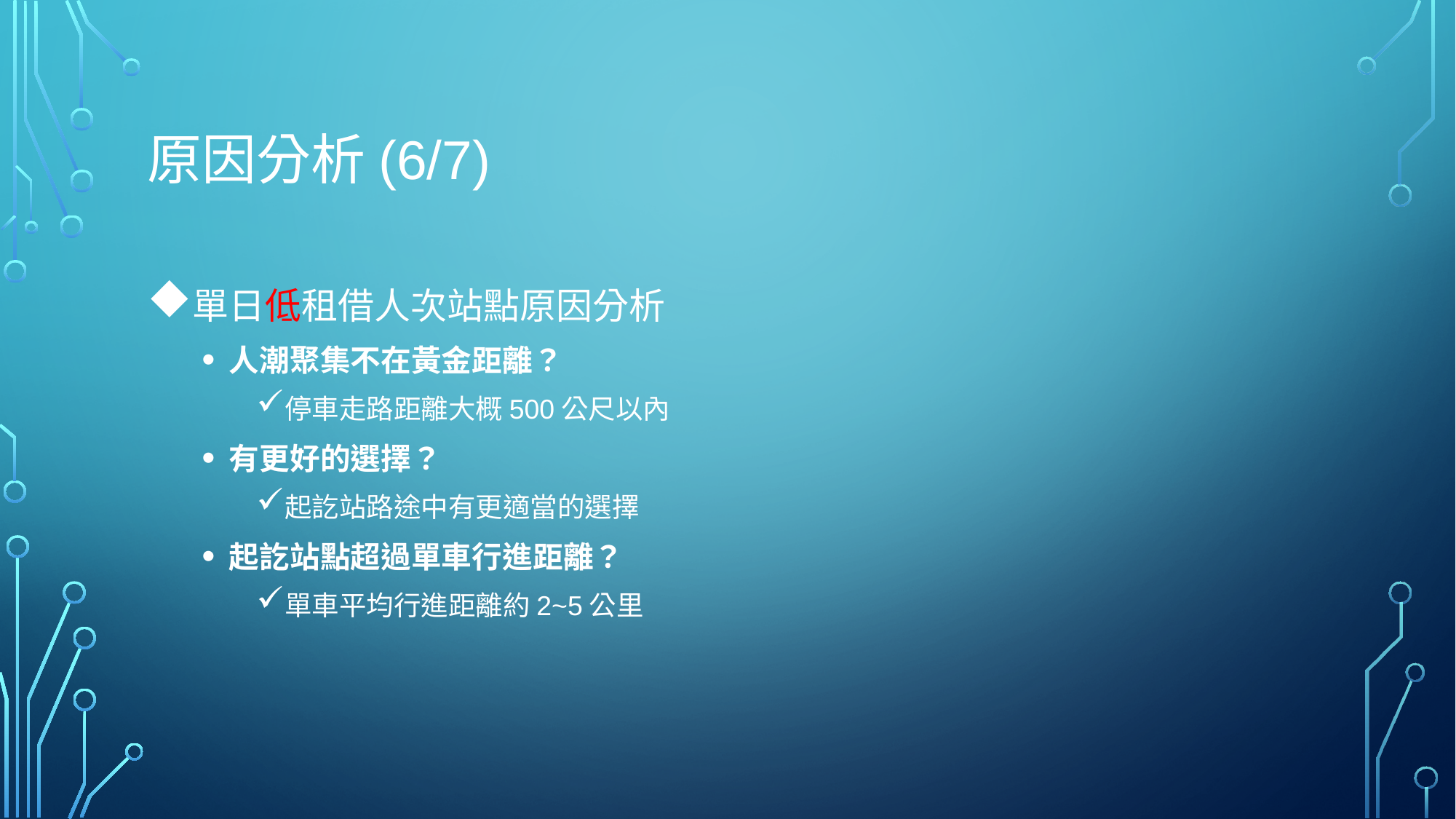

# 原因分析(6/7)
單日低租借人次站點原因分析
人潮聚集不在黃金距離？
停車走路距離大概500公尺以內
有更好的選擇？
起訖站路途中有更適當的選擇
起訖站點超過單車行進距離？
單車平均行進距離約2~5公里